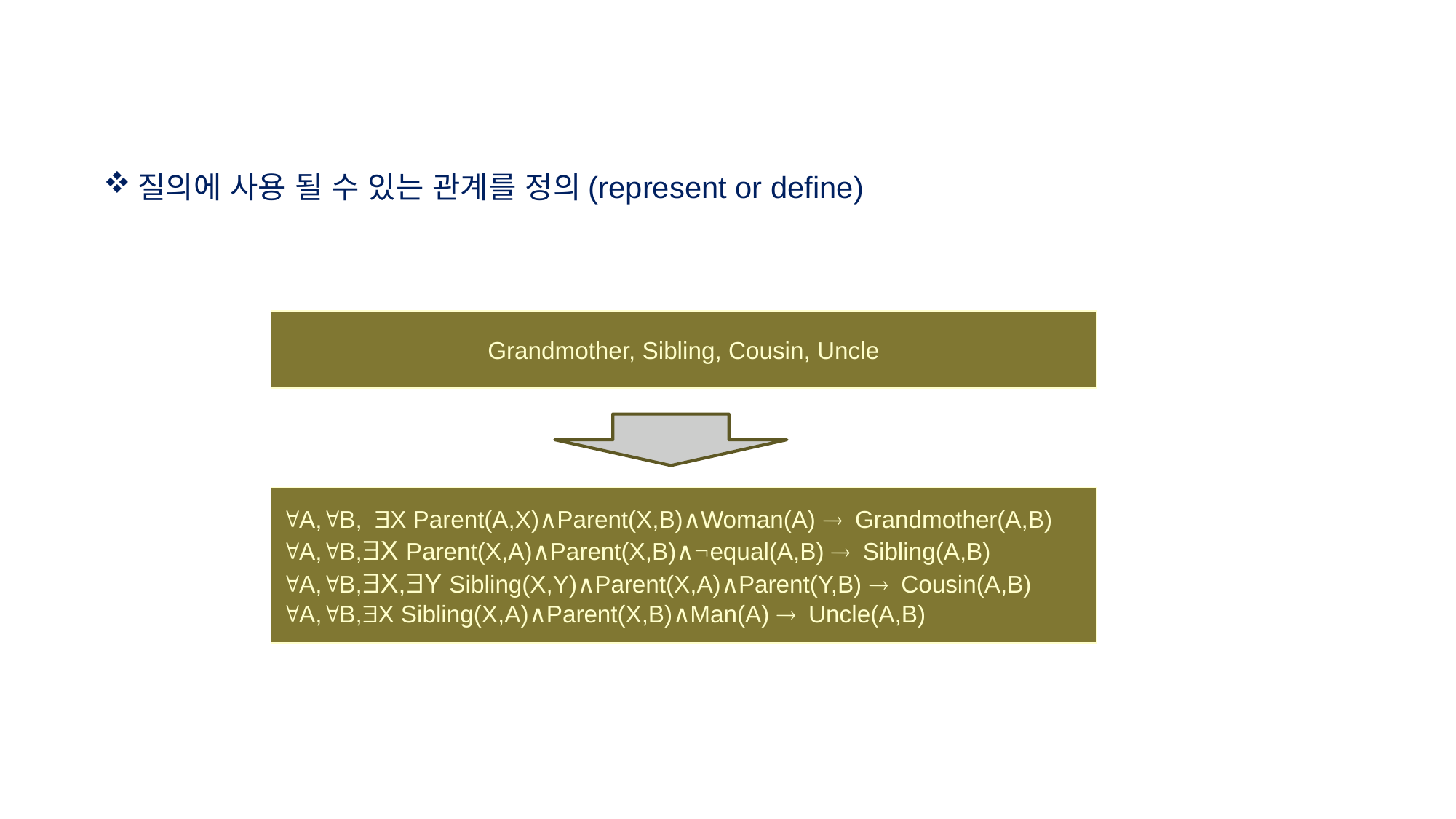

질의에 사용 될 수 있는 관계를 정의(represent or define)
Grandmother, Sibling, Cousin, Uncle

∀A,∀B, ∃X Parent(A,X)∧Parent(X,B)∧Woman(A) → Grandmother(A,B)
∀A,∀B,∃X Parent(X,A)∧Parent(X,B)∧¬equal(A,B) → Sibling(A,B)
∀A,∀B,∃X,∃Y Sibling(X,Y)∧Parent(X,A)∧Parent(Y,B) → Cousin(A,B)
∀A,∀B,∃X Sibling(X,A)∧Parent(X,B)∧Man(A) → Uncle(A,B)